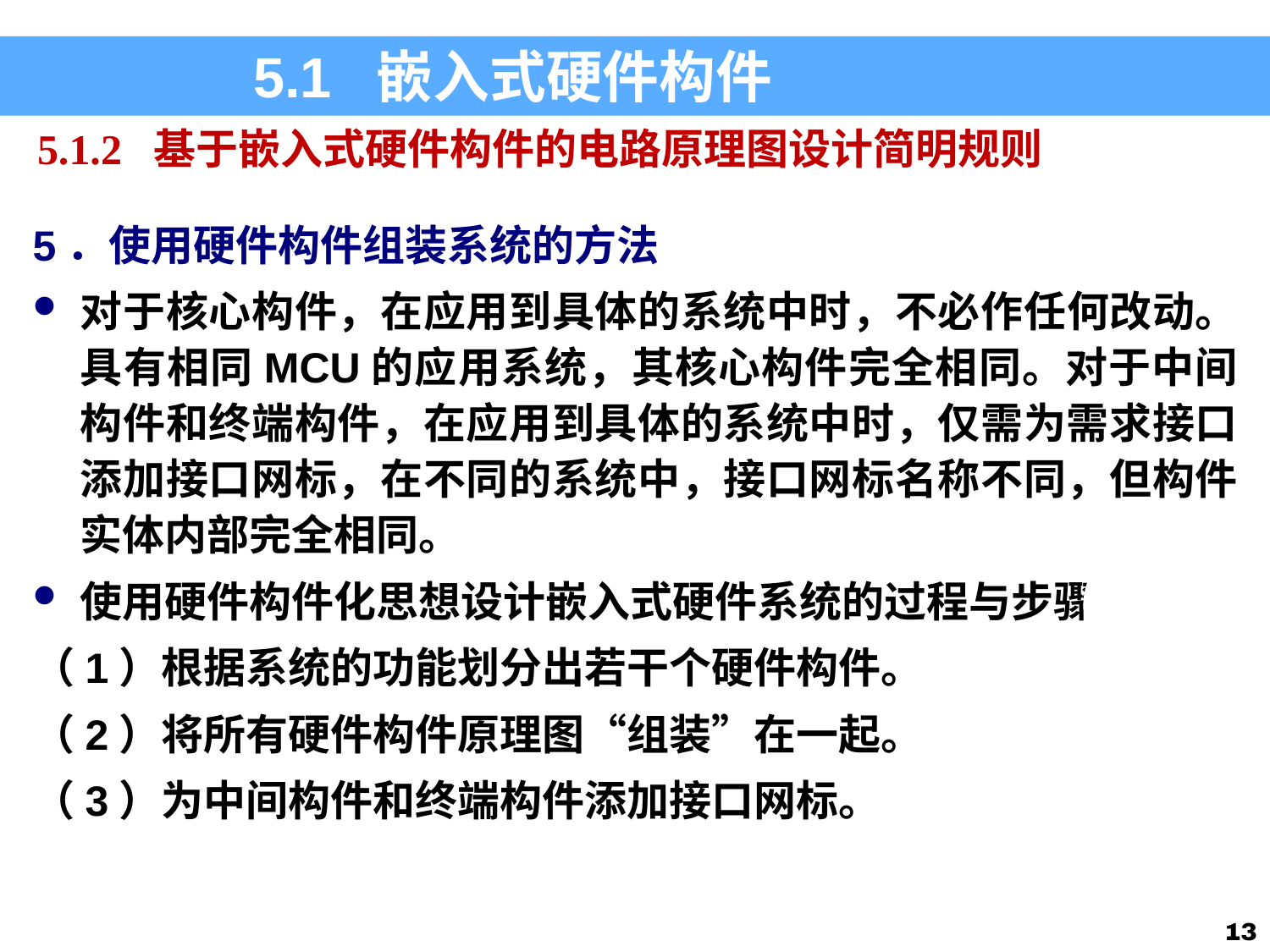

5.1  嵌入式硬件构件
5.1.2  基于嵌入式硬件构件的电路原理图设计简明规则
5．使用硬件构件组装系统的方法
对于核心构件，在应用到具体的系统中时，不必作任何改动。具有相同MCU的应用系统，其核心构件完全相同。对于中间构件和终端构件，在应用到具体的系统中时，仅需为需求接口添加接口网标，在不同的系统中，接口网标名称不同，但构件实体内部完全相同。
使用硬件构件化思想设计嵌入式硬件系统的过程与步骤是：
（1）根据系统的功能划分出若干个硬件构件。
（2）将所有硬件构件原理图“组装”在一起。
（3）为中间构件和终端构件添加接口网标。

13